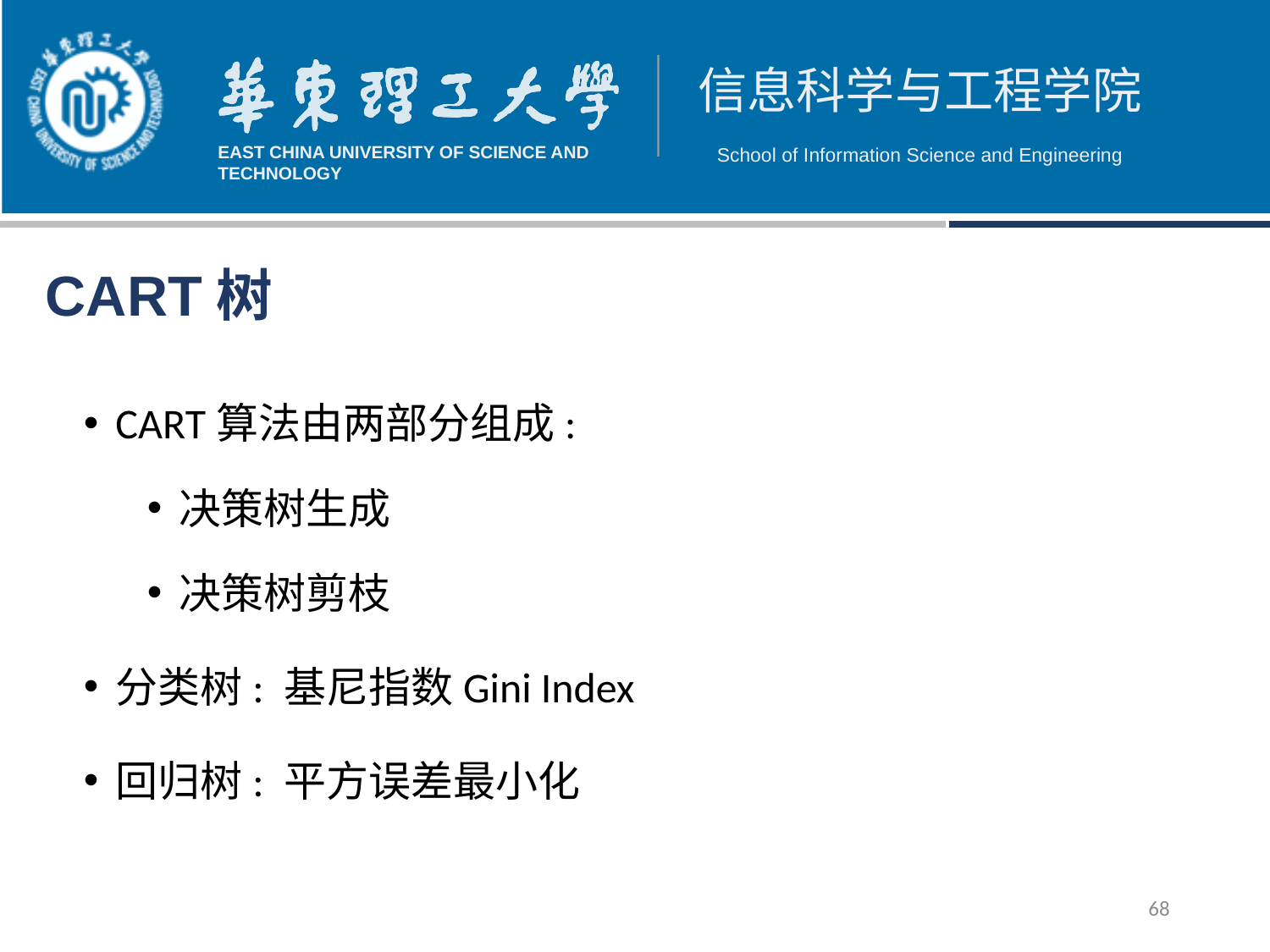

CART树
CART算法由两部分组成:
决策树生成
决策树剪枝
分类树: 基尼指数Gini Index
回归树: 平方误差最小化
68